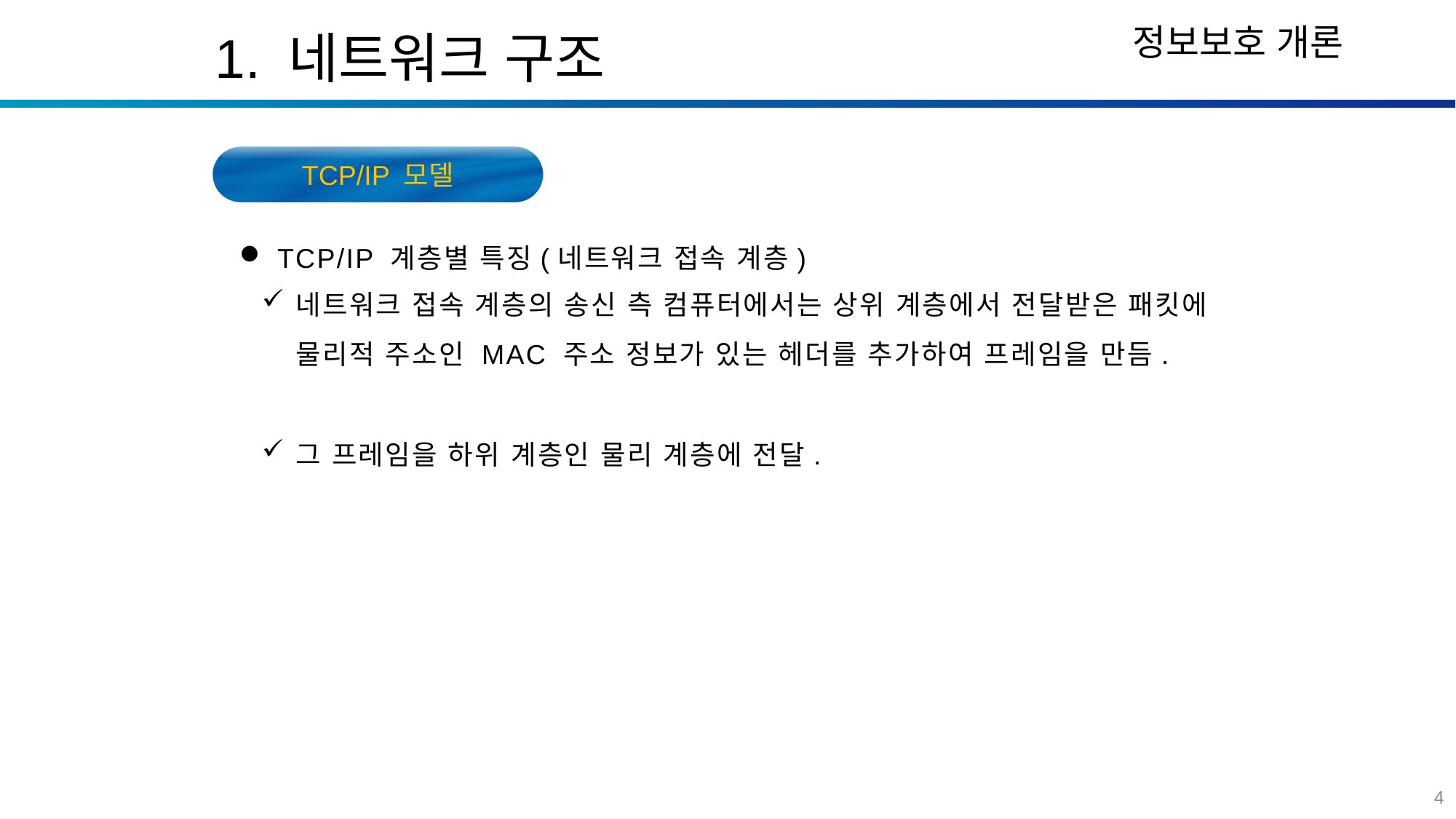

1. 네트워크 구조
TCP/IP 모델

TCP/IP 계층별 특징(네트워크 접속 계층)
네트워크 접속 계층의 송신 측 컴퓨터에서는 상위 계층에서 전달받은 패킷에 물리적 주소인 MAC 주소 정보가 있는 헤더를 추가하여 프레임을 만듬.

그 프레임을 하위 계층인 물리 계층에 전달.

4